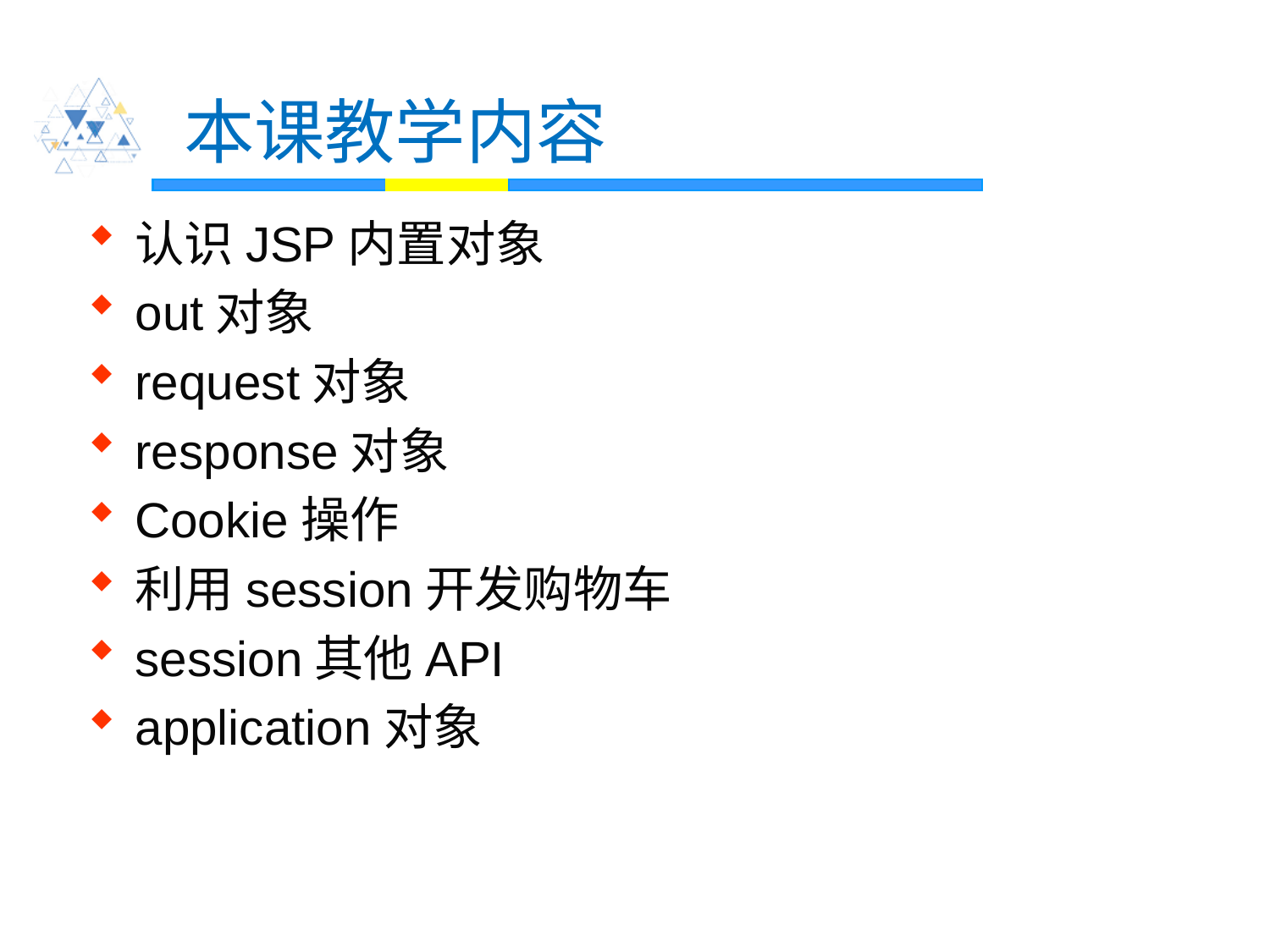

# 本课教学内容
认识JSP内置对象
out对象
request对象
response对象
Cookie操作
利用session开发购物车
session其他API
application对象